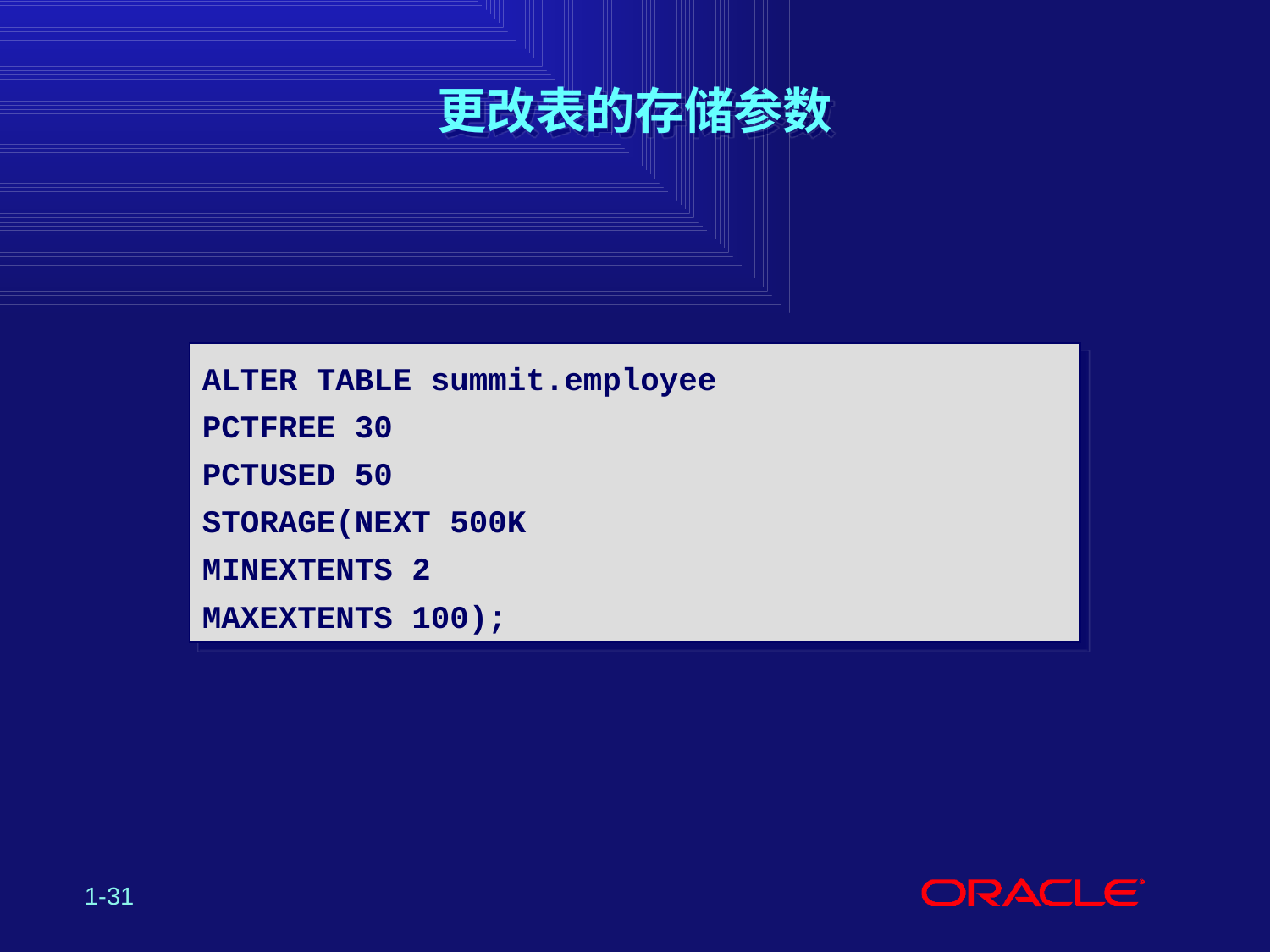

# 更改表的存储参数
ALTER TABLE summit.employee
PCTFREE 30
PCTUSED 50
STORAGE(NEXT 500K
MINEXTENTS 2
MAXEXTENTS 100);